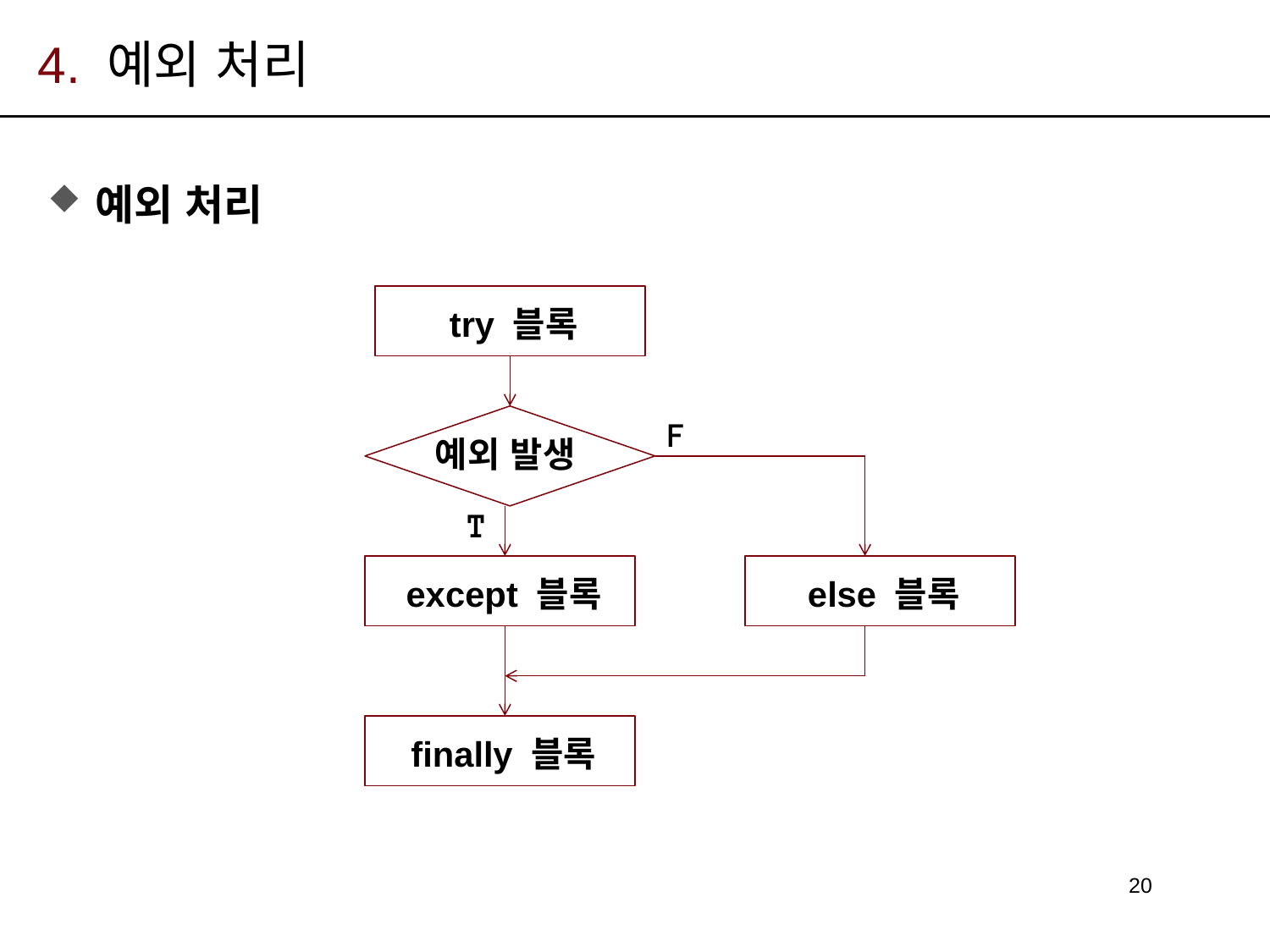

# 4. 예외 처리
예외 처리

try 블록

F
예외 발생
T

except 블록
else 블록

finally 블록
20